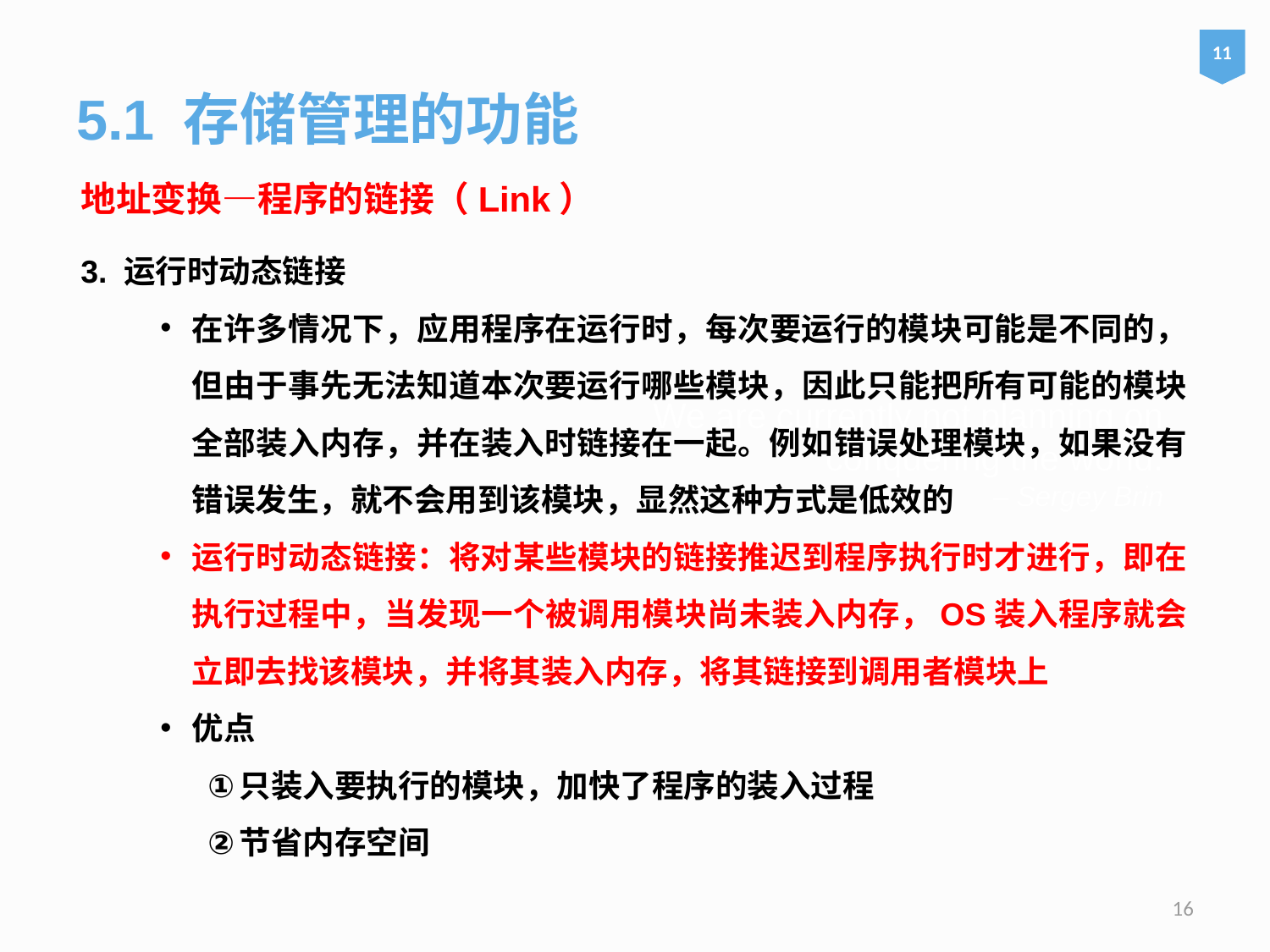

11
5.1 存储管理的功能
地址变换—程序的链接（Link）
3. 运行时动态链接
在许多情况下，应用程序在运行时，每次要运行的模块可能是不同的，但由于事先无法知道本次要运行哪些模块，因此只能把所有可能的模块全部装入内存，并在装入时链接在一起。例如错误处理模块，如果没有错误发生，就不会用到该模块，显然这种方式是低效的
运行时动态链接：将对某些模块的链接推迟到程序执行时才进行，即在执行过程中，当发现一个被调用模块尚未装入内存，OS装入程序就会立即去找该模块，并将其装入内存，将其链接到调用者模块上
优点
只装入要执行的模块，加快了程序的装入过程
节省内存空间
# We are currently not planning on conquering the world. – Sergey Brin
16